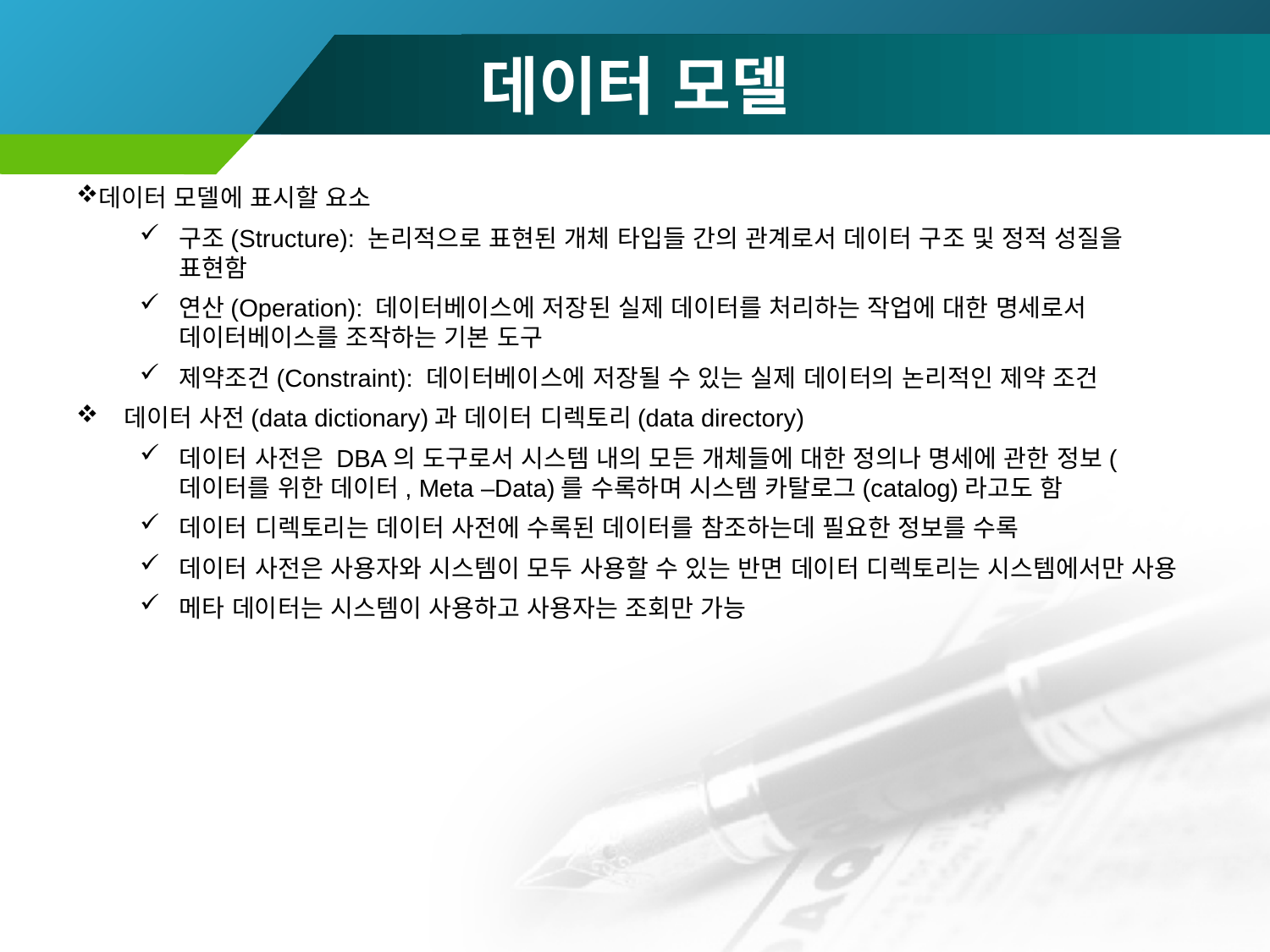

# 데이터 모델
데이터 모델에 표시할 요소
구조(Structure): 논리적으로 표현된 개체 타입들 간의 관계로서 데이터 구조 및 정적 성질을 표현함
연산(Operation): 데이터베이스에 저장된 실제 데이터를 처리하는 작업에 대한 명세로서 데이터베이스를 조작하는 기본 도구
제약조건(Constraint): 데이터베이스에 저장될 수 있는 실제 데이터의 논리적인 제약 조건
데이터 사전(data dictionary)과 데이터 디렉토리(data directory)
데이터 사전은 DBA의 도구로서 시스템 내의 모든 개체들에 대한 정의나 명세에 관한 정보(데이터를 위한 데이터, Meta –Data)를 수록하며 시스템 카탈로그(catalog)라고도 함
데이터 디렉토리는 데이터 사전에 수록된 데이터를 참조하는데 필요한 정보를 수록
데이터 사전은 사용자와 시스템이 모두 사용할 수 있는 반면 데이터 디렉토리는 시스템에서만 사용
메타 데이터는 시스템이 사용하고 사용자는 조회만 가능